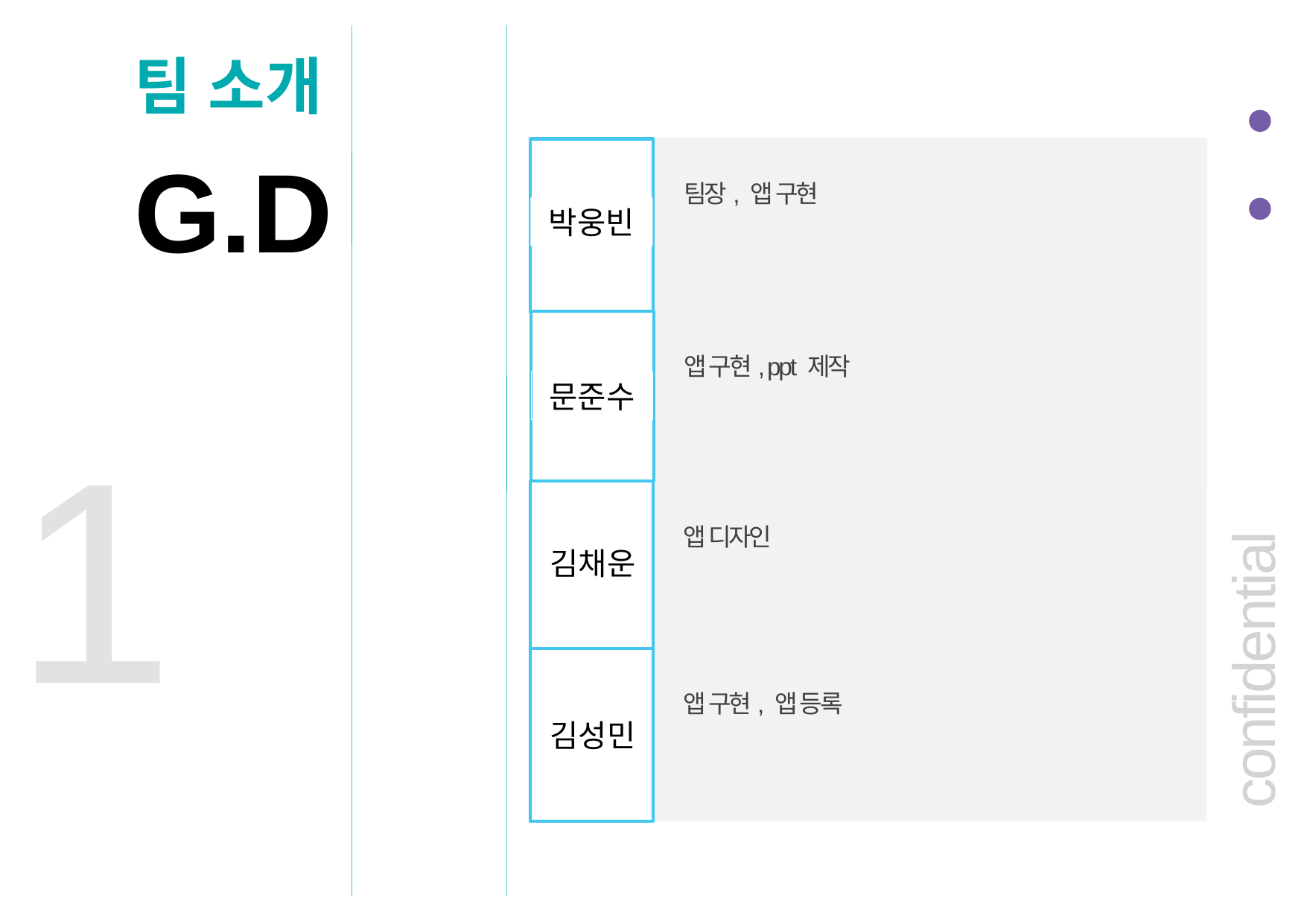

팀 소개

G.D

팀장, 앱 구현
박웅빈

앱 구현, ppt 제작
문준수
1

앱 디자인
김채운
confidential

앱 구현, 앱 등록
김성민